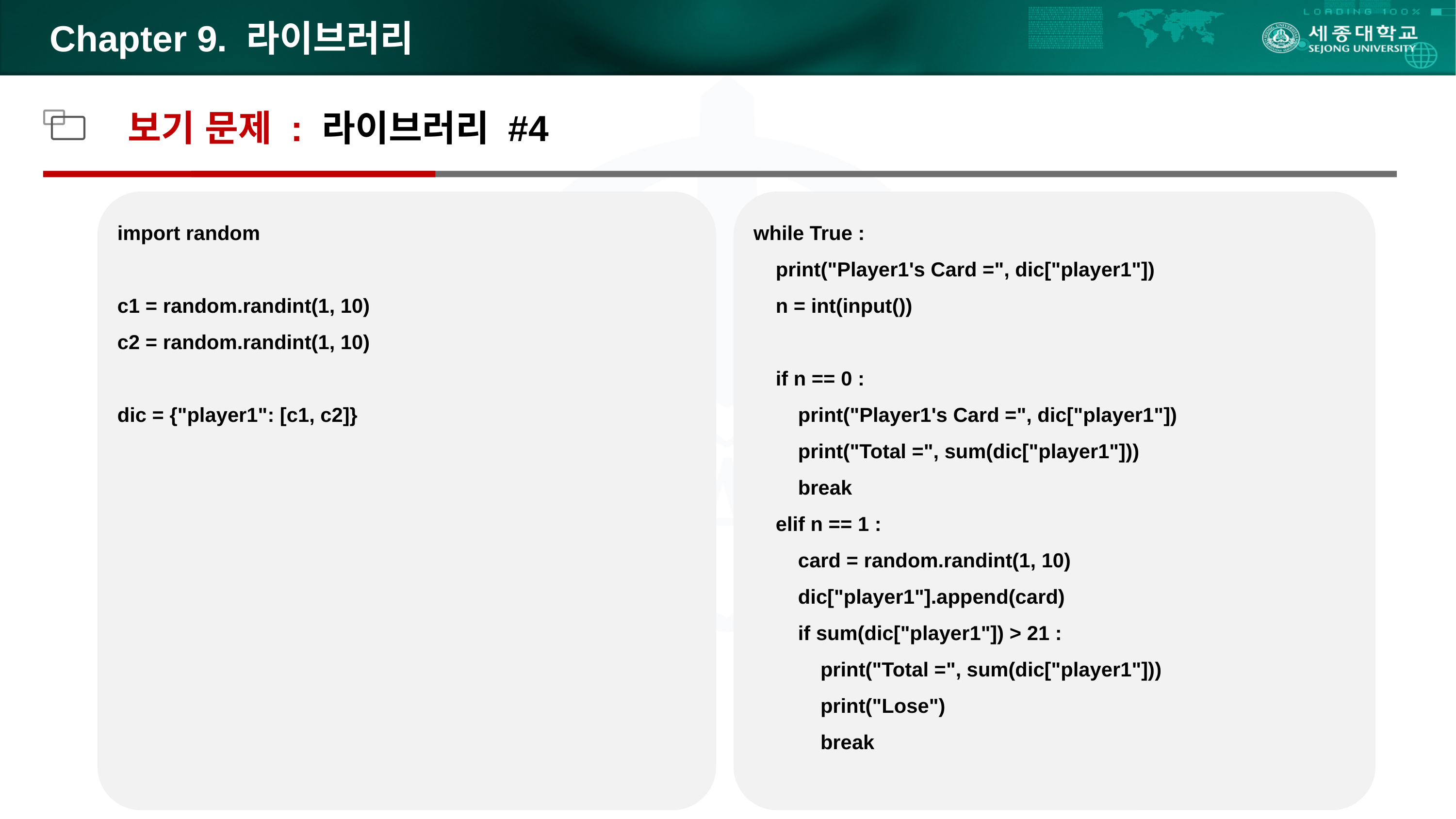

# Chapter 9. 라이브러리
보기 문제 : 라이브러리 #4
import random

c1 = random.randint(1, 10)
c2 = random.randint(1, 10)

dic = {"player1": [c1, c2]}
while True :
    print("Player1's Card =", dic["player1"])
    n = int(input())

    if n == 0 :
        print("Player1's Card =", dic["player1"])
        print("Total =", sum(dic["player1"]))
        break
    elif n == 1 :
        card = random.randint(1, 10)
        dic["player1"].append(card)
        if sum(dic["player1"]) > 21 :
            print("Total =", sum(dic["player1"]))
            print("Lose")
            break